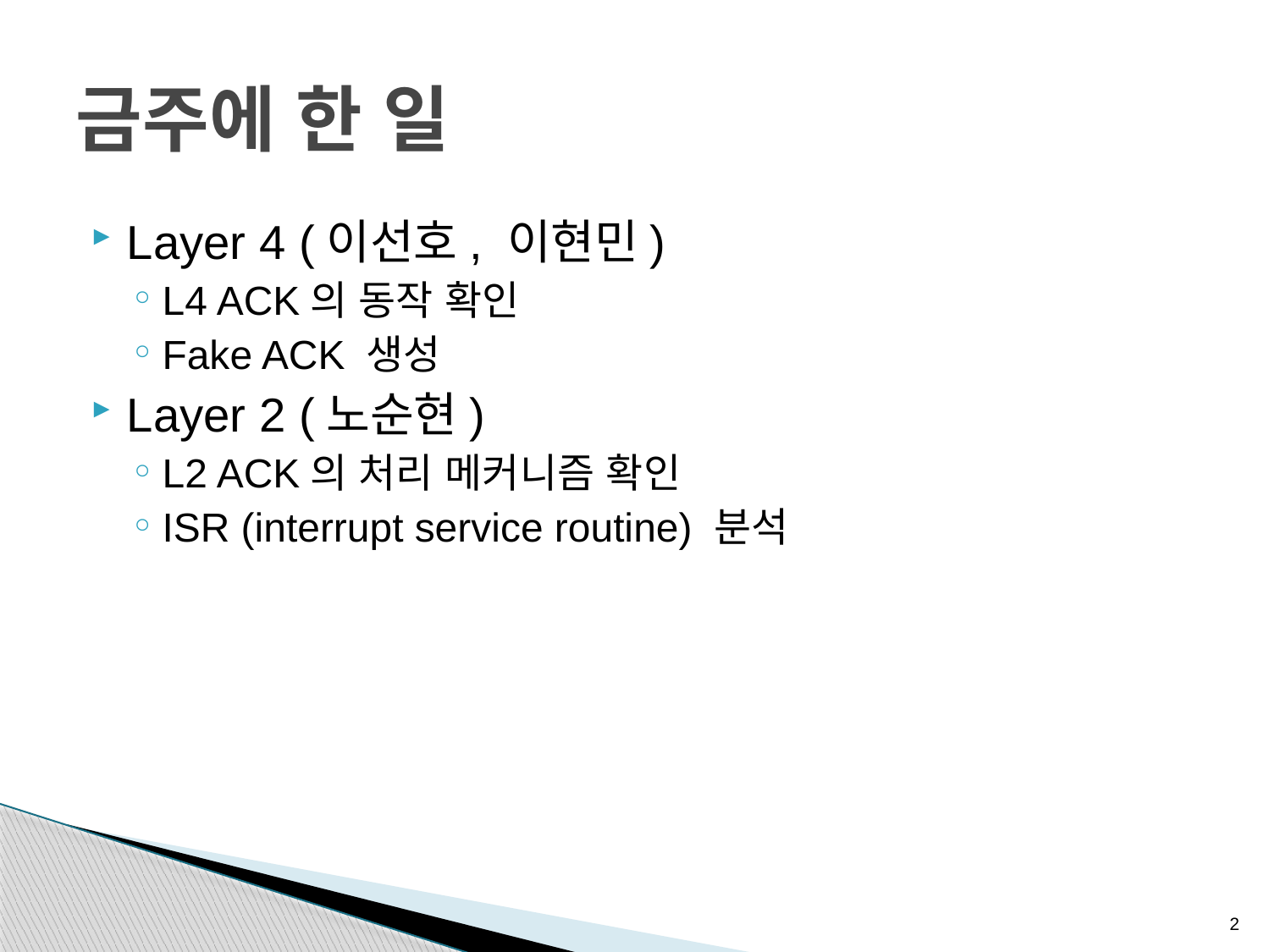

# 금주에 한 일
Layer 4 (이선호, 이현민)
L4 ACK의 동작 확인
Fake ACK 생성
Layer 2 (노순현)
L2 ACK의 처리 메커니즘 확인
ISR (interrupt service routine) 분석
2